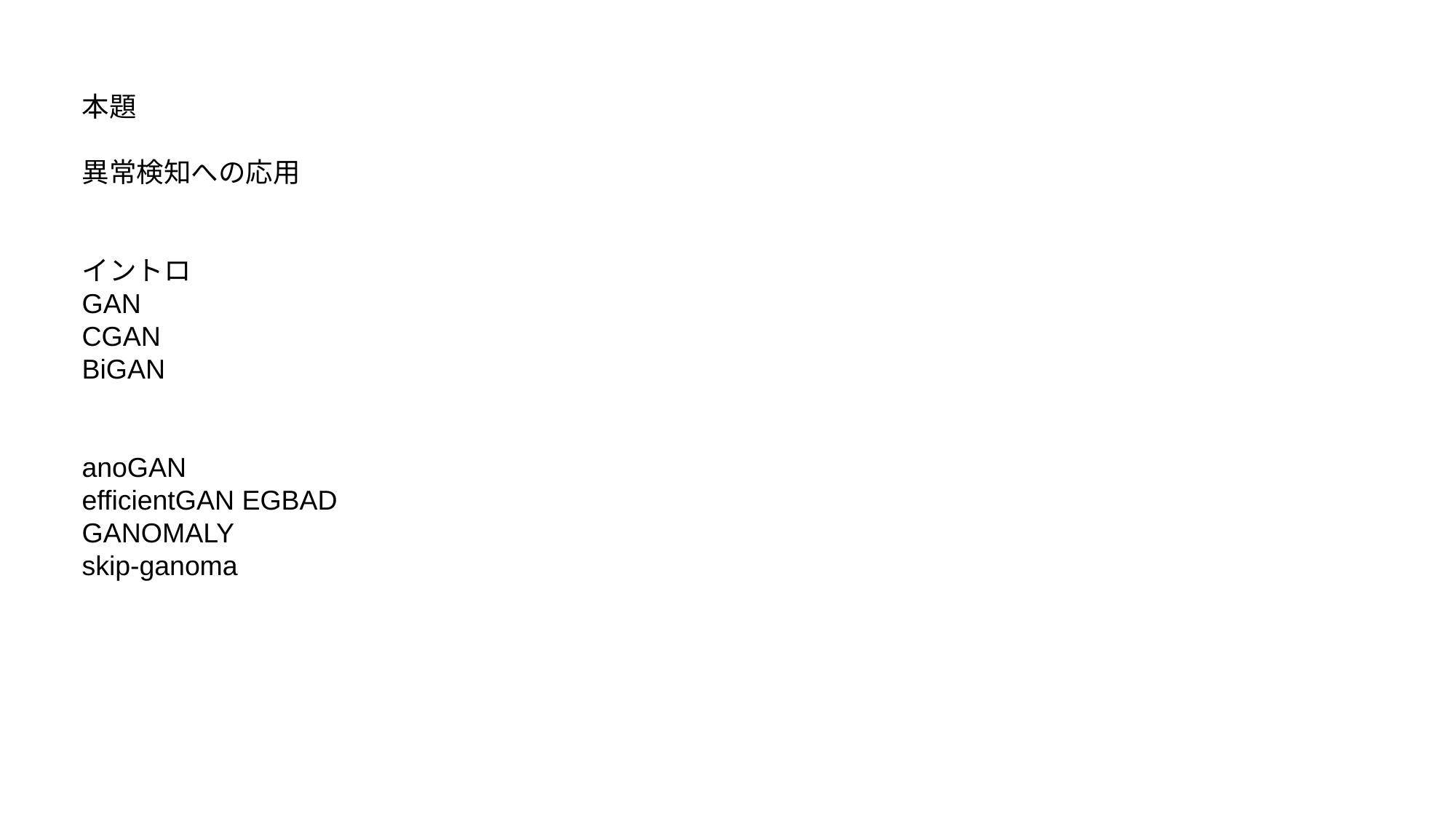

本題

異常検知への応用

イントロ
GAN
CGAN
BiGAN

anoGAN
efficientGAN EGBAD
GANOMALY
skip-ganoma